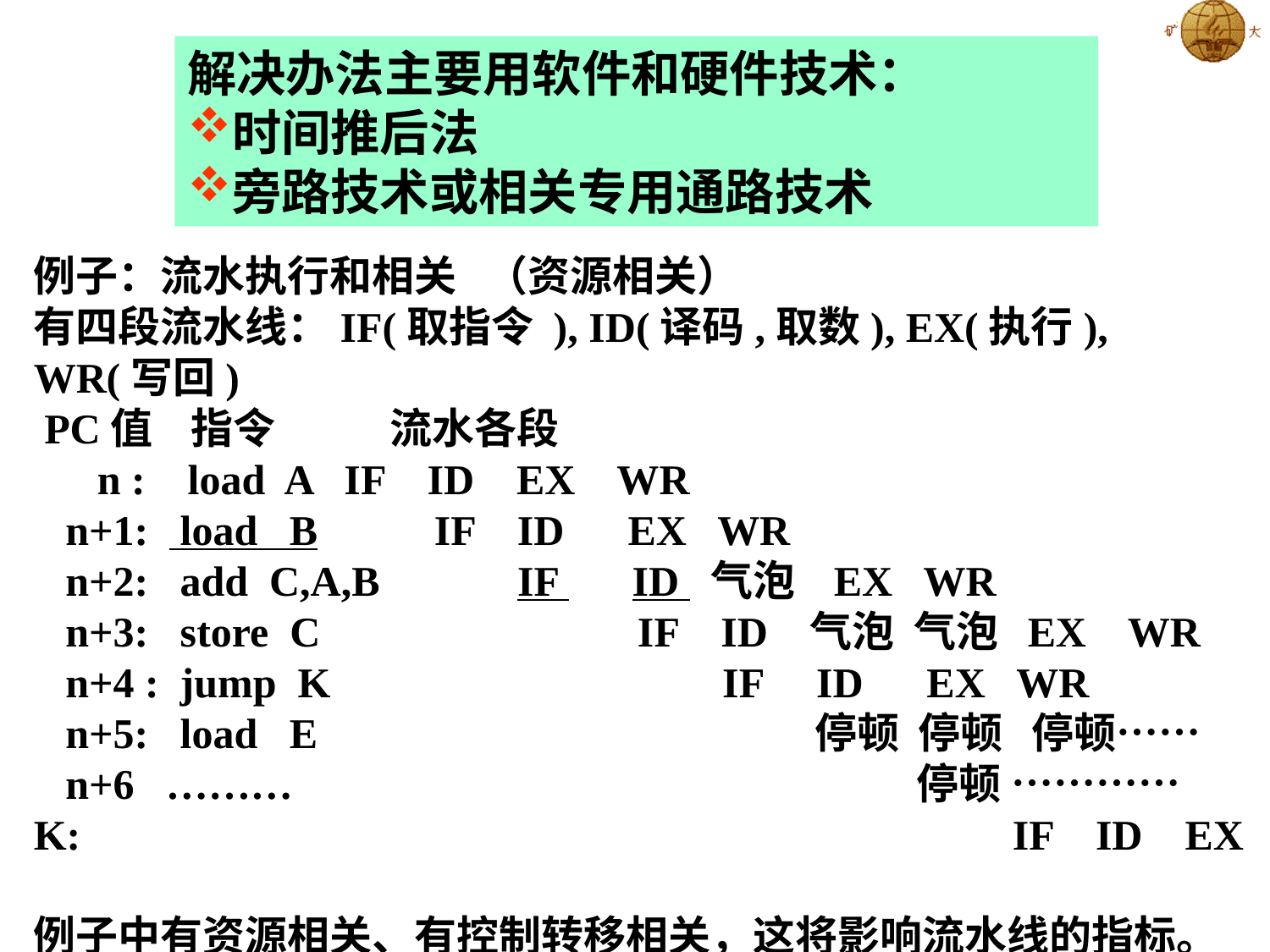

解决办法主要用软件和硬件技术：
时间推后法
旁路技术或相关专用通路技术
例子：流水执行和相关   （资源相关）
有四段流水线：IF(取指令 ), ID(译码,取数), EX(执行), WR(写回)
 PC值    指令            流水各段
      n :    load  A   IF    ID    EX    WR
   n+1:   load   B           IF    ID      EX   WR
   n+2:   add  C,A,B             IF       ID  气泡   EX   WR
   n+3:   store  C                              IF    ID   气泡  气泡  EX    WR
   n+4 :  jump  K                                     IF     ID      EX   WR
   n+5:   load   E                                              停顿  停顿   停顿……
   n+6   ………                                                          停顿 …………
K:                                                                                        IF    ID    EX
例子中有资源相关、有控制转移相关，这将影响流水线的指标。